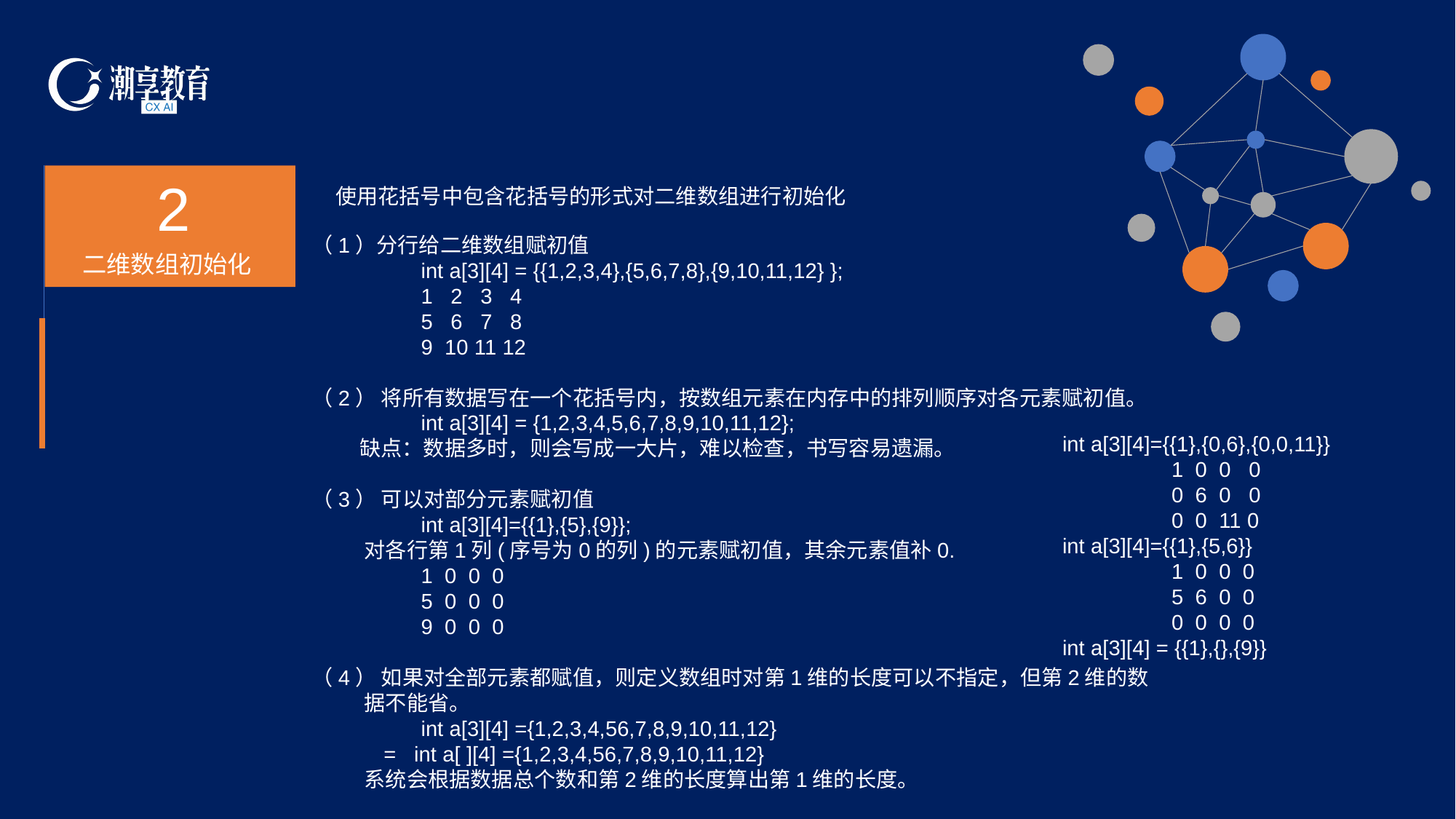

2

二维数组初始化

使用花括号中包含花括号的形式对二维数组进行初始化
（1）分行给二维数组赋初值
	int a[3][4] = {{1,2,3,4},{5,6,7,8},{9,10,11,12} };
	1   2   3   4
	5   6   7   8
   	9  10 11 12

（2） 将所有数据写在一个花括号内，按数组元素在内存中的排列顺序对各元素赋初值。
	int a[3][4] = {1,2,3,4,5,6,7,8,9,10,11,12};
         缺点：数据多时，则会写成一大片，难以检查，书写容易遗漏。

（3） 可以对部分元素赋初值
	int a[3][4]={{1},{5},{9}};
          对各行第1列(序号为0的列)的元素赋初值，其余元素值补0.
	1  0  0  0
	5  0  0  0
	9  0  0  0

（4） 如果对全部元素都赋值，则定义数组时对第1维的长度可以不指定，但第2维的数
          据不能省。
	int a[3][4] ={1,2,3,4,56,7,8,9,10,11,12}
            =   int a[ ][4] ={1,2,3,4,56,7,8,9,10,11,12}
          系统会根据数据总个数和第2维的长度算出第1维的长度。
int a[3][4]={{1},{0,6},{0,0,11}}
	1  0  0   0
	0  6  0   0
	0  0  11 0
int a[3][4]={{1},{5,6}}
	1  0  0  0
	5  6  0  0
	0  0  0  0
int a[3][4] = {{1},{},{9}}